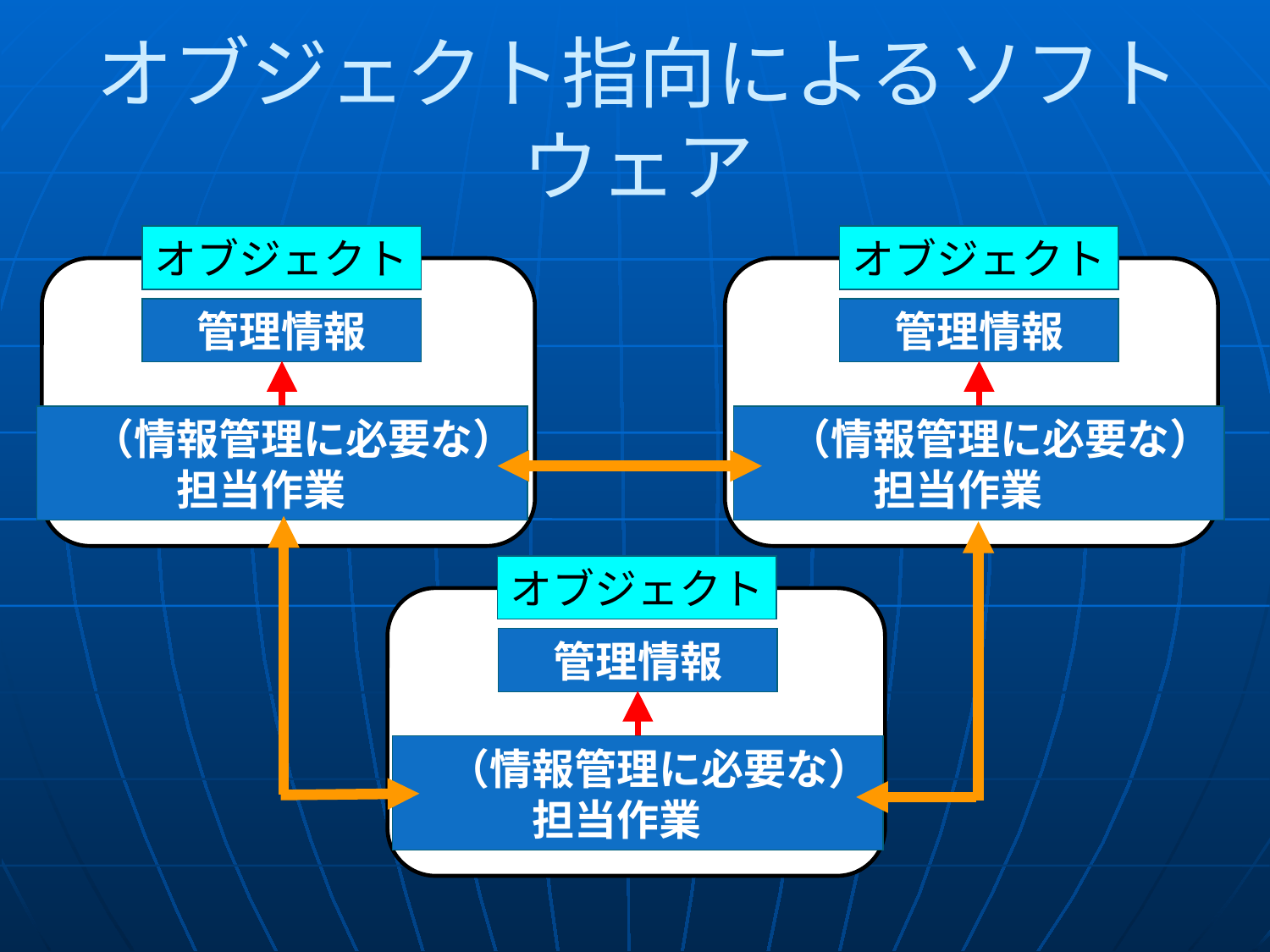

# オブジェクト指向によるソフトウェア
オブジェクト
オブジェクト

　管理情報
　管理情報
　（情報管理に必要な）
担当作業
　（情報管理に必要な）
担当作業
オブジェクト

　管理情報
　（情報管理に必要な）
担当作業